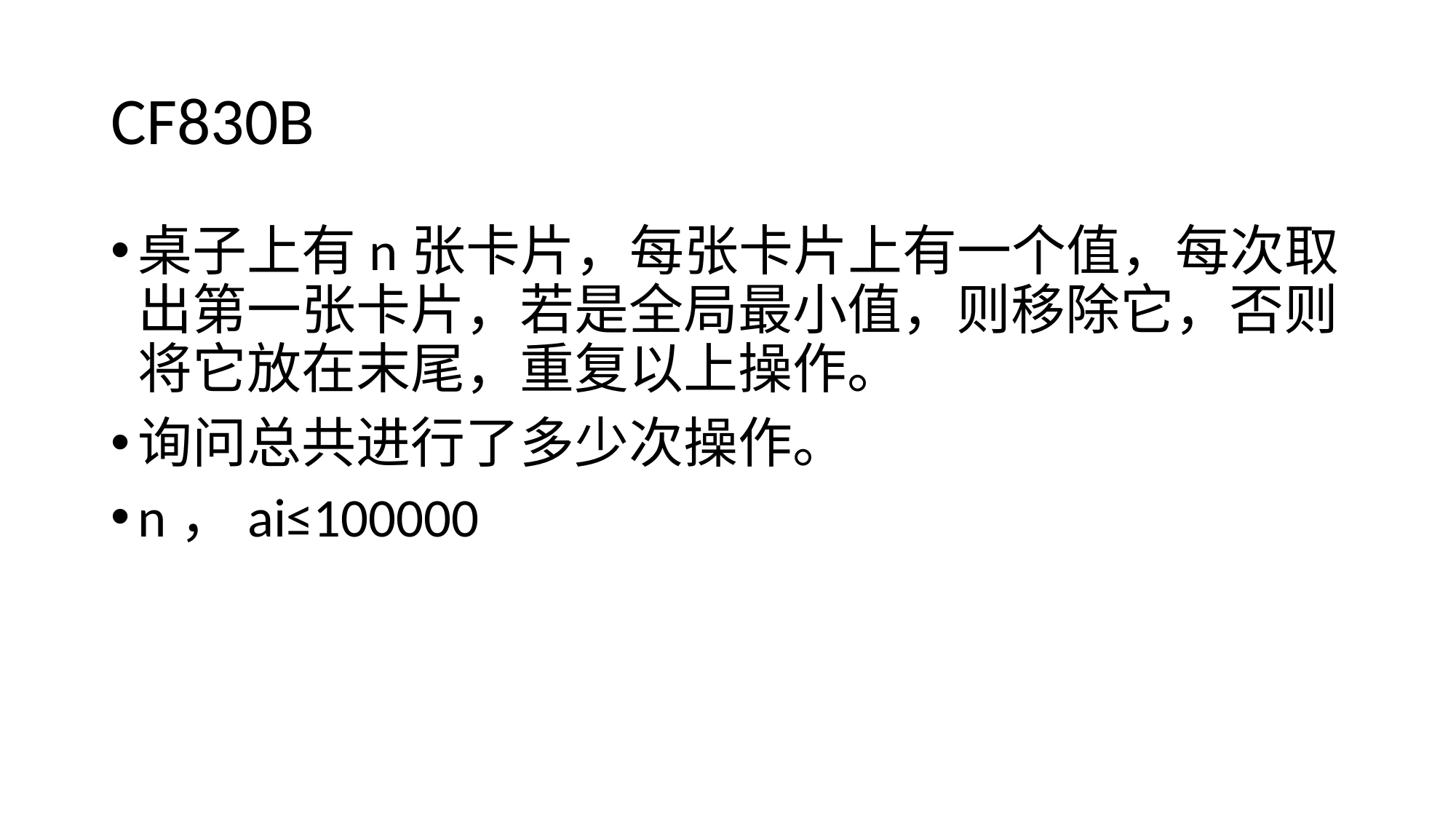

# CF830B
桌子上有n张卡片，每张卡片上有一个值，每次取出第一张卡片，若是全局最小值，则移除它，否则将它放在末尾，重复以上操作。
询问总共进行了多少次操作。
n，ai≤100000